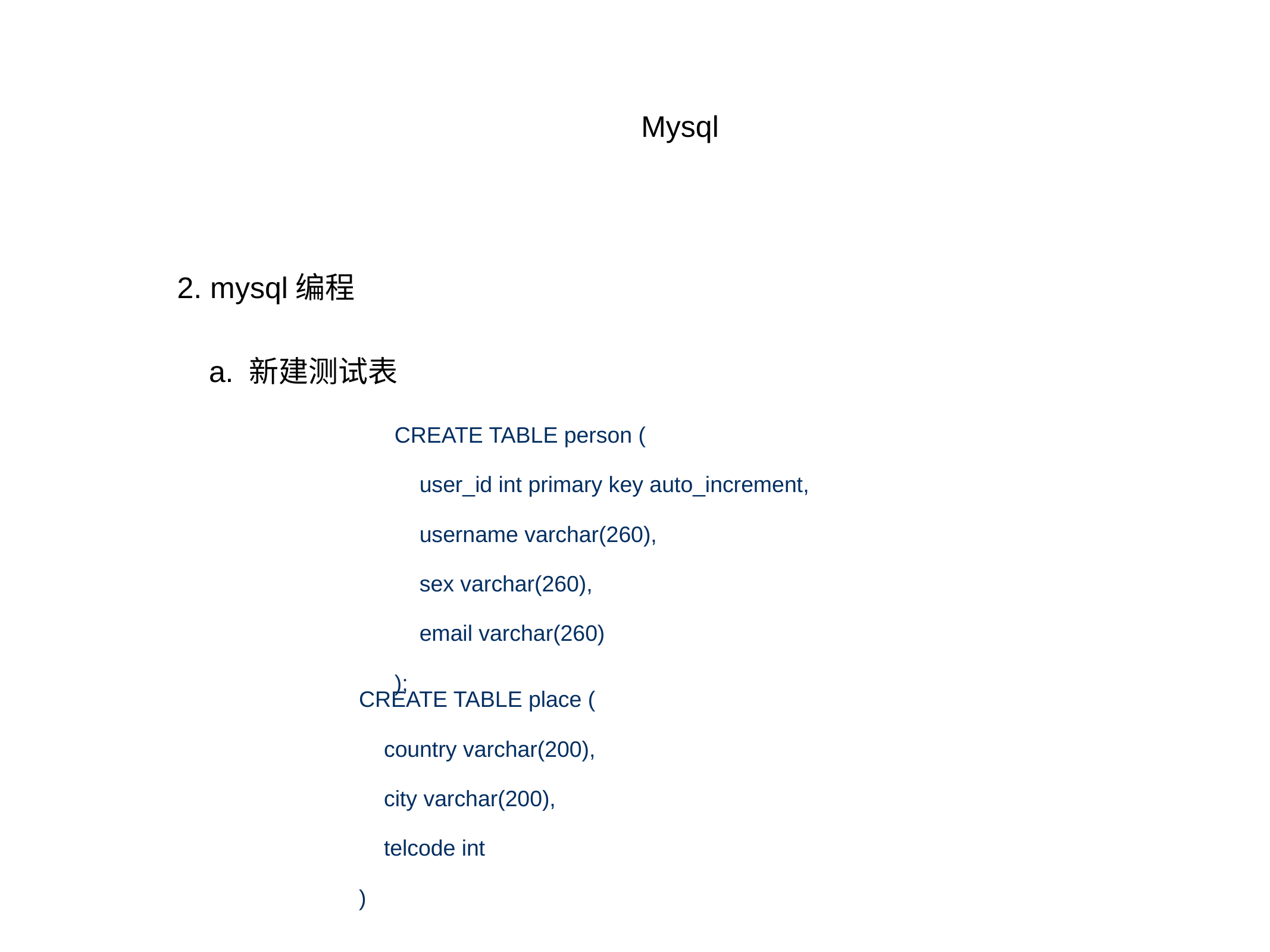

Mysql
2. mysql编程
a. 新建测试表
CREATE TABLE person (
    user_id int primary key auto_increment,
    username varchar(260),
    sex varchar(260),
    email varchar(260)
);
CREATE TABLE place (
    country varchar(200),
    city varchar(200),
    telcode int
)